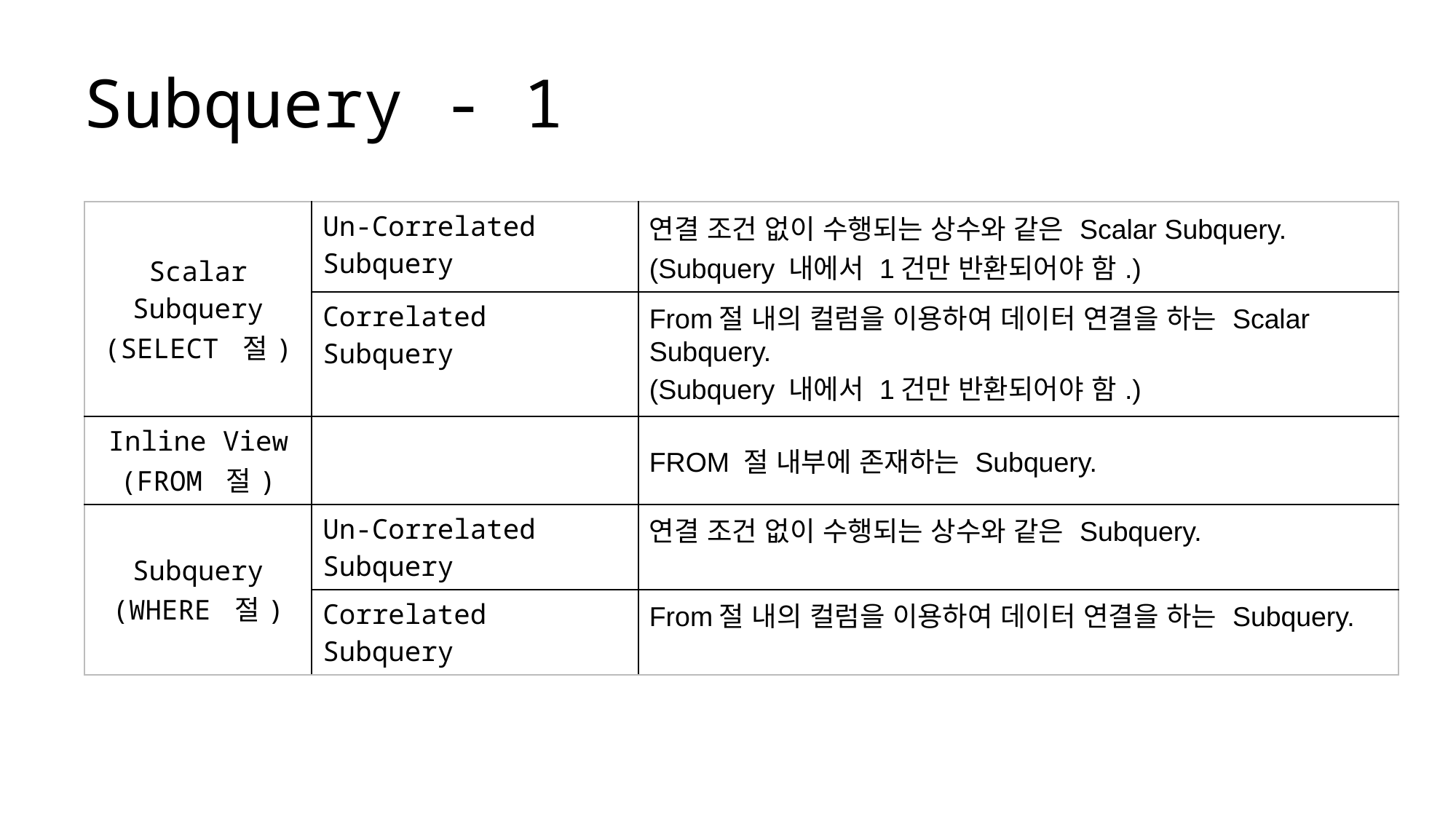

# Subquery - 1
| Scalar Subquery (SELECT 절) | Un-Correlated Subquery | 연결 조건 없이 수행되는 상수와 같은 Scalar Subquery. (Subquery 내에서 1건만 반환되어야 함.) |
| --- | --- | --- |
|  | Correlated Subquery | From절 내의 컬럼을 이용하여 데이터 연결을 하는 Scalar Subquery. (Subquery 내에서 1건만 반환되어야 함.) |
| Inline View (FROM 절) |  | FROM 절 내부에 존재하는 Subquery. |
| Subquery (WHERE 절) | Un-Correlated Subquery | 연결 조건 없이 수행되는 상수와 같은 Subquery. |
|  | Correlated Subquery | From절 내의 컬럼을 이용하여 데이터 연결을 하는 Subquery. |